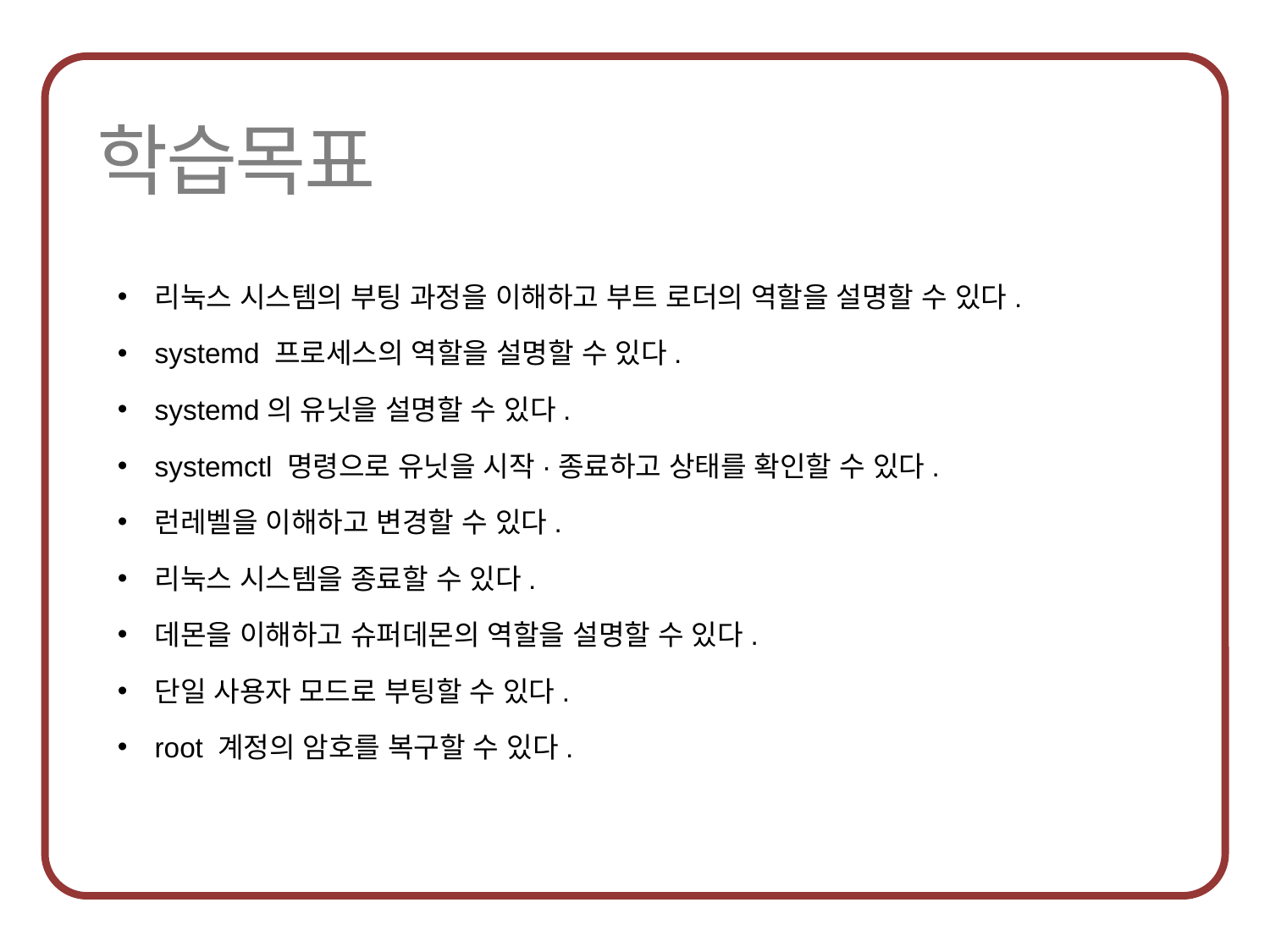

리눅스 시스템의 부팅 과정을 이해하고 부트 로더의 역할을 설명할 수 있다.
systemd 프로세스의 역할을 설명할 수 있다.
systemd의 유닛을 설명할 수 있다.
systemctl 명령으로 유닛을 시작·종료하고 상태를 확인할 수 있다.
런레벨을 이해하고 변경할 수 있다.
리눅스 시스템을 종료할 수 있다.
데몬을 이해하고 슈퍼데몬의 역할을 설명할 수 있다.
단일 사용자 모드로 부팅할 수 있다.
root 계정의 암호를 복구할 수 있다.